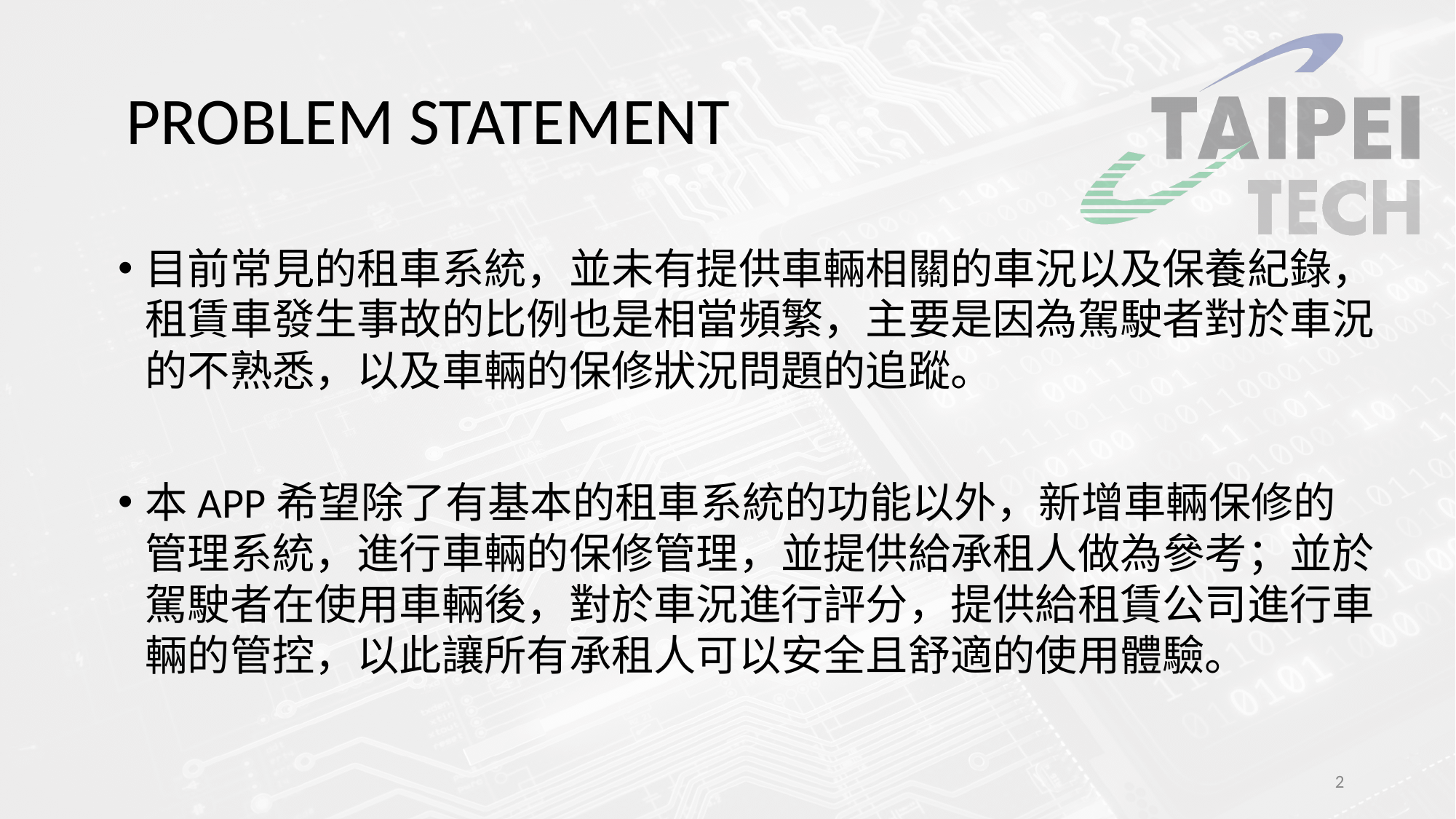

# PROBLEM STATEMENT
目前常見的租車系統，並未有提供車輛相關的車況以及保養紀錄，租賃車發生事故的比例也是相當頻繁，主要是因為駕駛者對於車況的不熟悉，以及車輛的保修狀況問題的追蹤。

本APP希望除了有基本的租車系統的功能以外，新增車輛保修的管理系統，進行車輛的保修管理，並提供給承租人做為參考；並於駕駛者在使用車輛後，對於車況進行評分，提供給租賃公司進行車輛的管控，以此讓所有承租人可以安全且舒適的使用體驗。
2